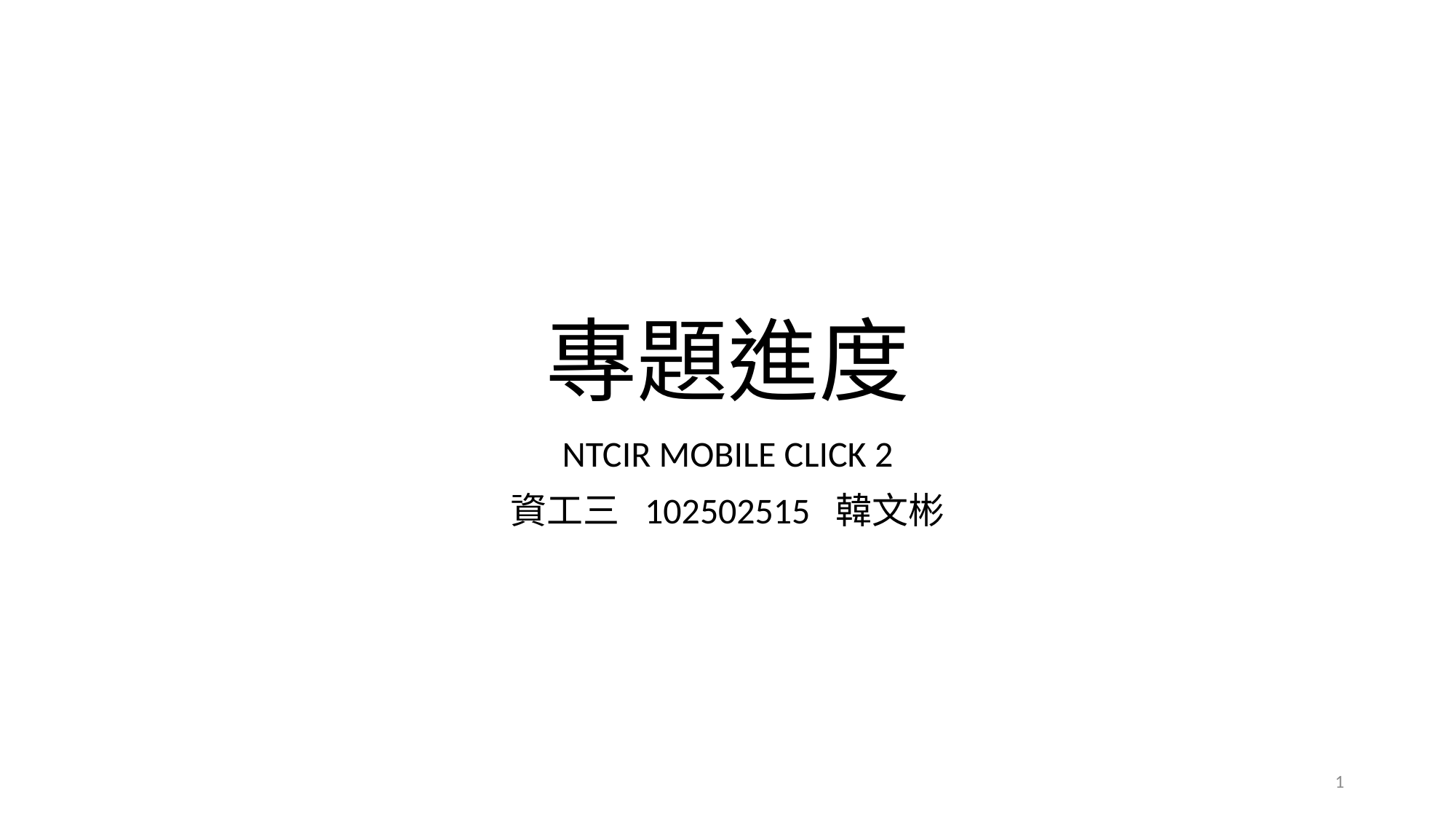

# 專題進度
NTCIR MOBILE CLICK 2
資工三  102502515  韓文彬
1